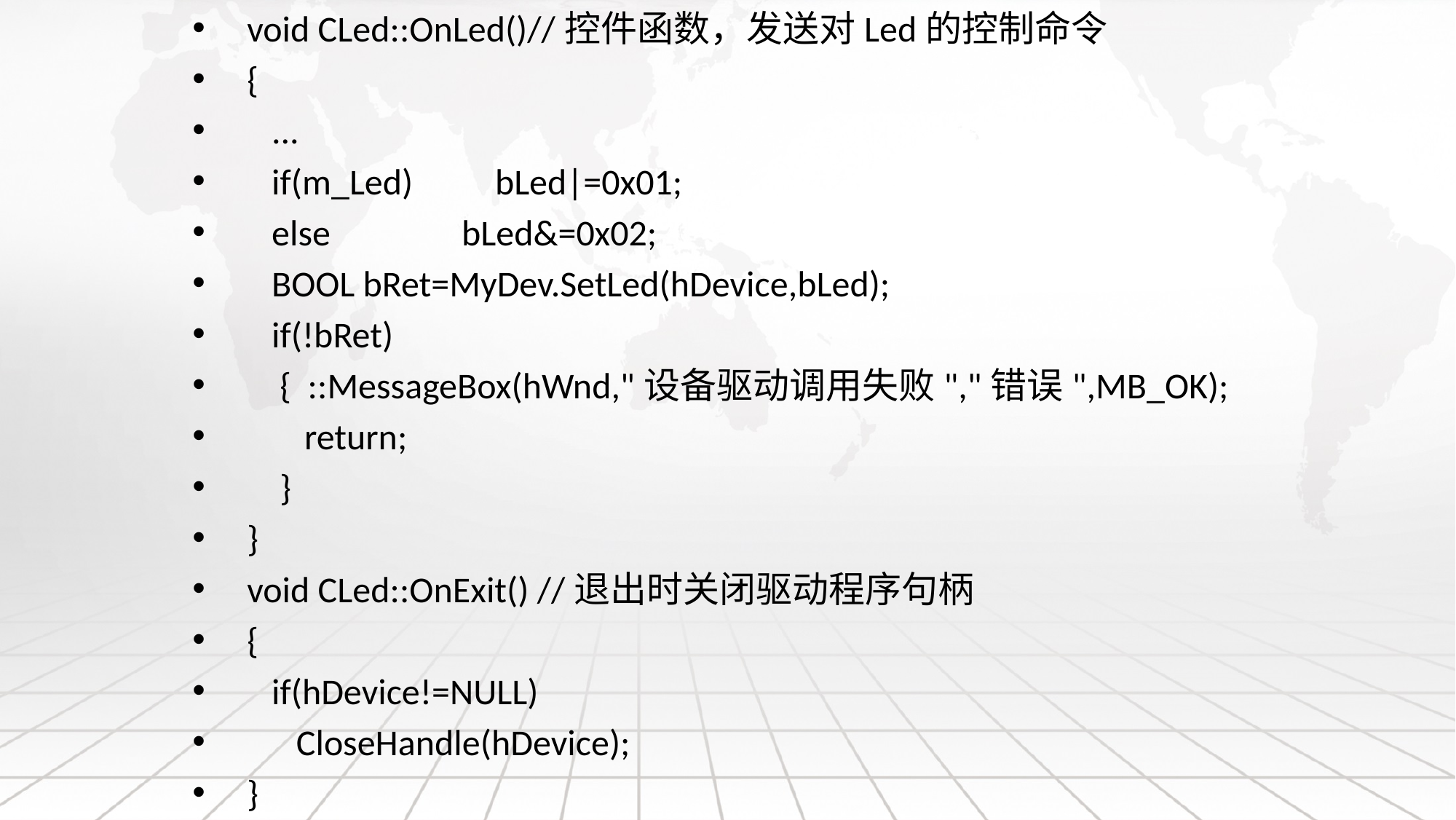

void CLed::OnLed()//控件函数，发送对Led的控制命令
{
   ...
   if(m_Led)          bLed|=0x01;
   else                bLed&=0x02;
   BOOL bRet=MyDev.SetLed(hDevice,bLed);
   if(!bRet)
    {  ::MessageBox(hWnd,"设备驱动调用失败","错误",MB_OK);
       return;
    }
}
void CLed::OnExit() //退出时关闭驱动程序句柄
{
   if(hDevice!=NULL)
      CloseHandle(hDevice);
}